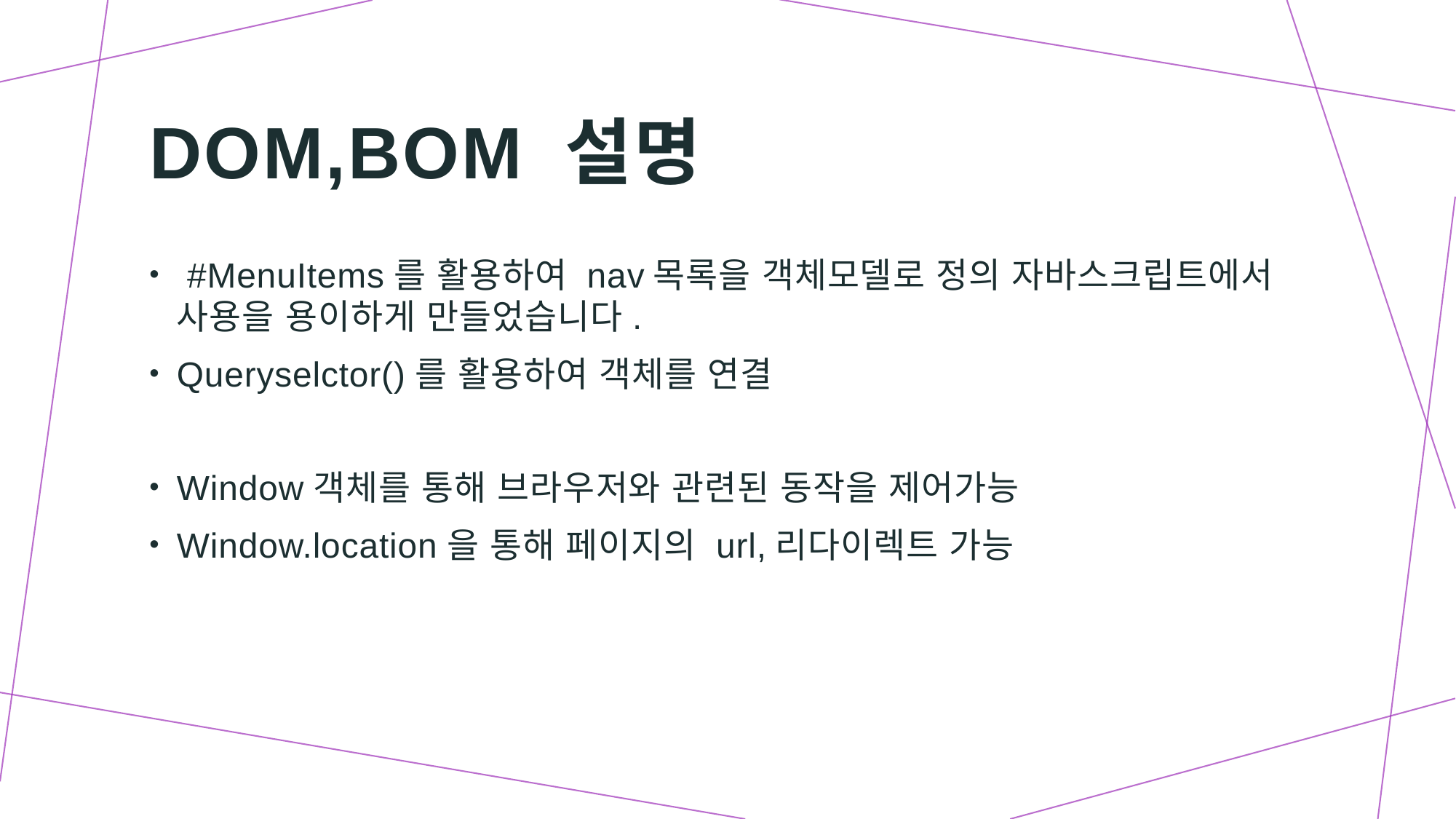

# DOM,BOM 설명
 #MenuItems를 활용하여 nav목록을 객체모델로 정의 자바스크립트에서 사용을 용이하게 만들었습니다.
Queryselctor()를 활용하여 객체를 연결

Window객체를 통해 브라우저와 관련된 동작을 제어가능
Window.location을 통해 페이지의 url,리다이렉트 가능